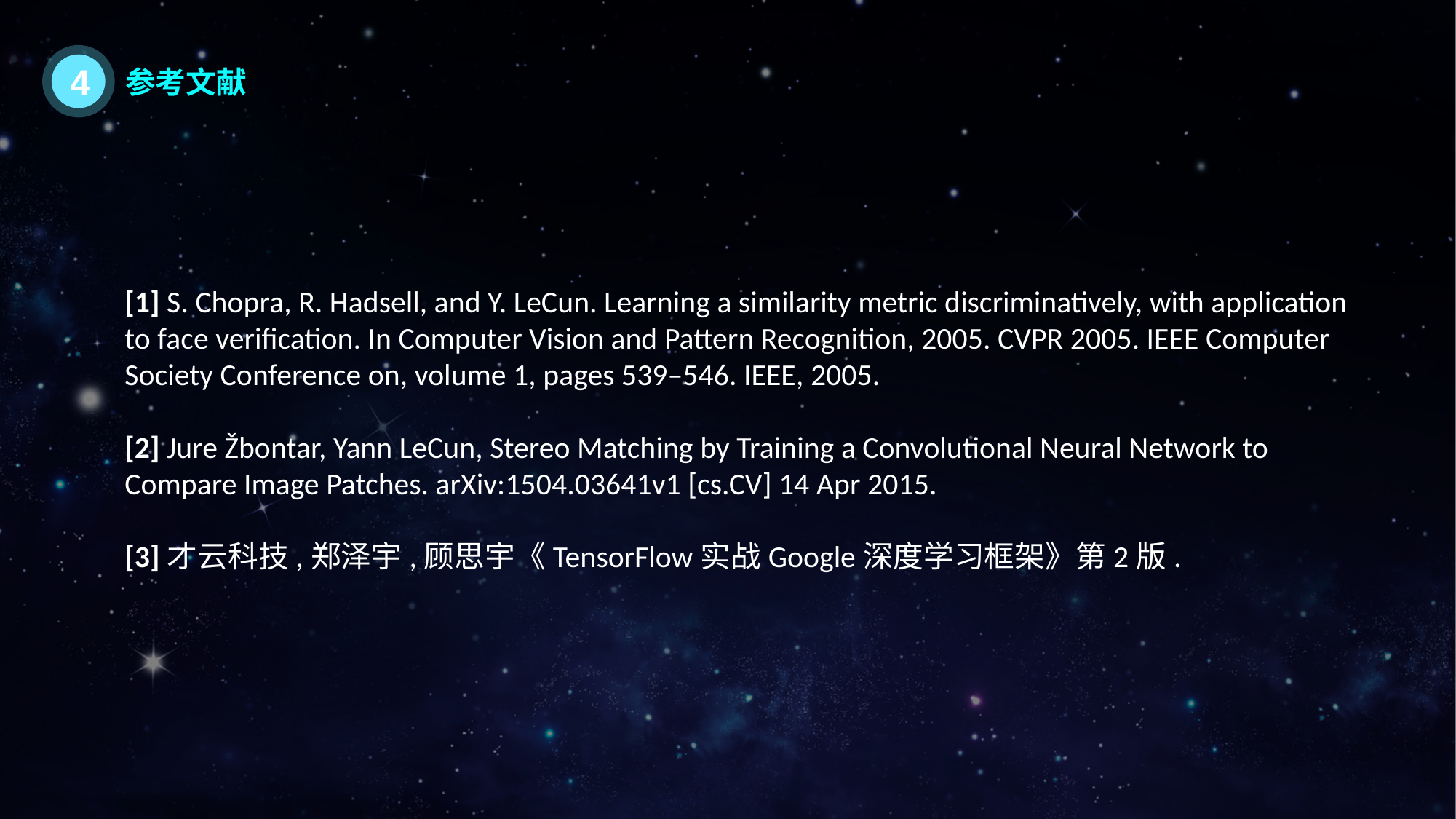

4
参考文献
[1] S. Chopra, R. Hadsell, and Y. LeCun. Learning a similarity metric discriminatively, with application to face verification. In Computer Vision and Pattern Recognition, 2005. CVPR 2005. IEEE Computer Society Conference on, volume 1, pages 539–546. IEEE, 2005.

[2] Jure Žbontar, Yann LeCun, Stereo Matching by Training a Convolutional Neural Network to Compare Image Patches. arXiv:1504.03641v1 [cs.CV] 14 Apr 2015.

[3]才云科技,郑泽宇,顾思宇《TensorFlow实战Google深度学习框架》第2版.